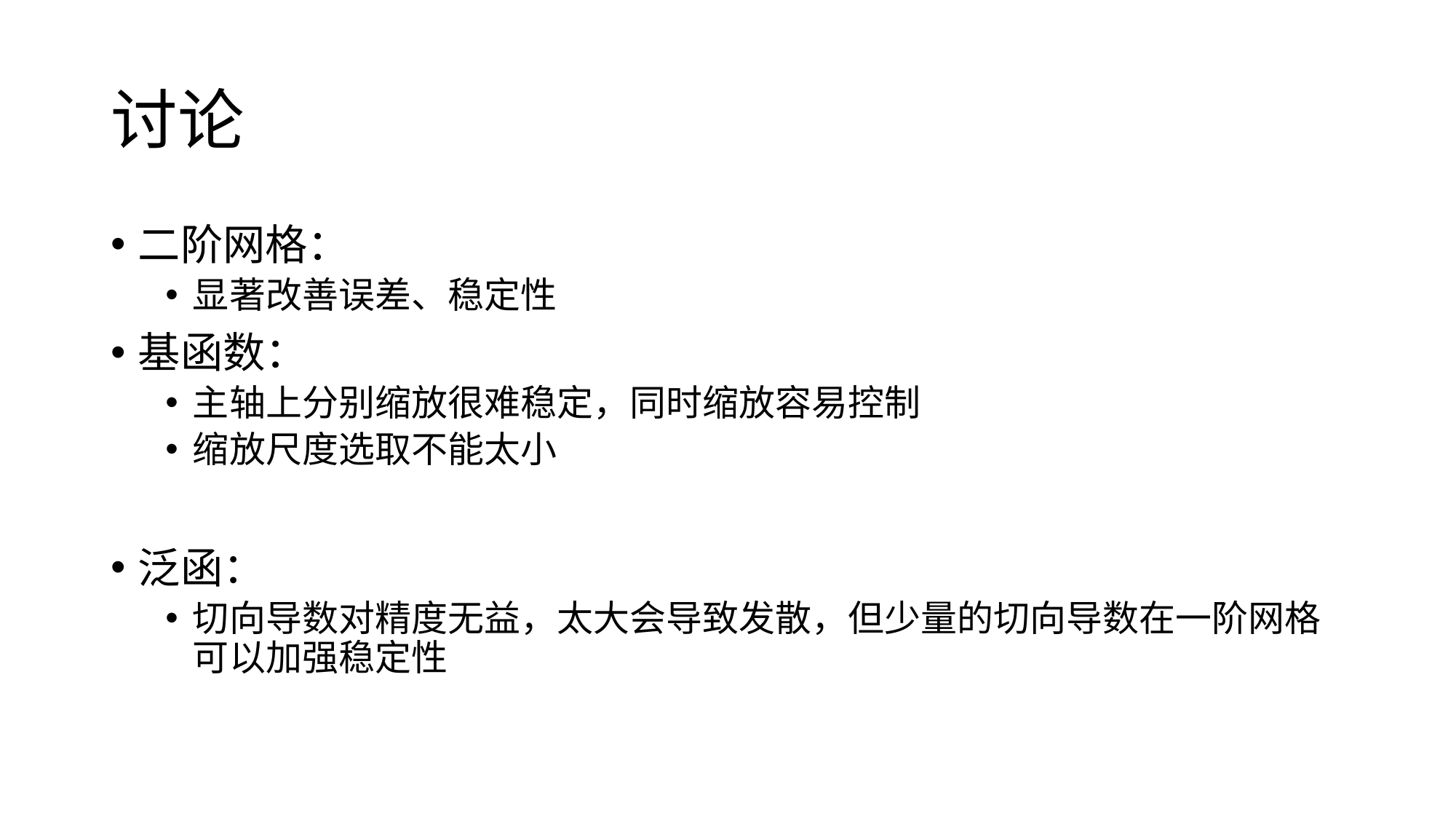

# 讨论
二阶网格：
显著改善误差、稳定性
基函数：
主轴上分别缩放很难稳定，同时缩放容易控制
缩放尺度选取不能太小

泛函：
切向导数对精度无益，太大会导致发散，但少量的切向导数在一阶网格可以加强稳定性